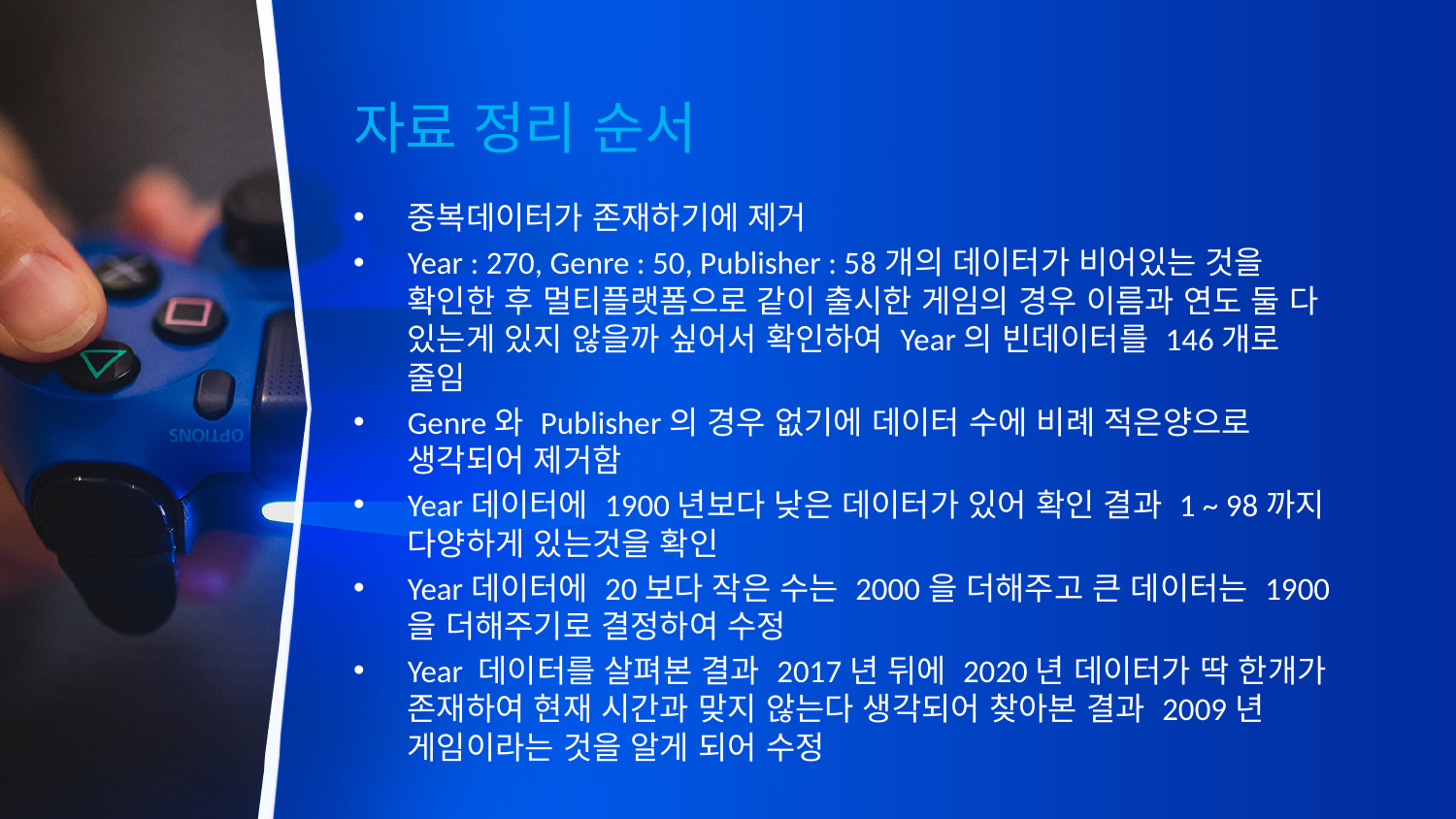

# 자료 정리 순서
중복데이터가 존재하기에 제거
Year : 270, Genre : 50, Publisher : 58개의 데이터가 비어있는 것을 확인한 후 멀티플랫폼으로 같이 출시한 게임의 경우 이름과 연도 둘 다 있는게 있지 않을까 싶어서 확인하여 Year의 빈데이터를 146개로 줄임
Genre와 Publisher의 경우 없기에 데이터 수에 비례 적은양으로 생각되어 제거함
Year데이터에 1900년보다 낮은 데이터가 있어 확인 결과 1 ~ 98까지 다양하게 있는것을 확인
Year데이터에 20보다 작은 수는 2000을 더해주고 큰 데이터는 1900을 더해주기로 결정하여 수정
Year 데이터를 살펴본 결과 2017년 뒤에 2020년 데이터가 딱 한개가 존재하여 현재 시간과 맞지 않는다 생각되어 찾아본 결과 2009년 게임이라는 것을 알게 되어 수정